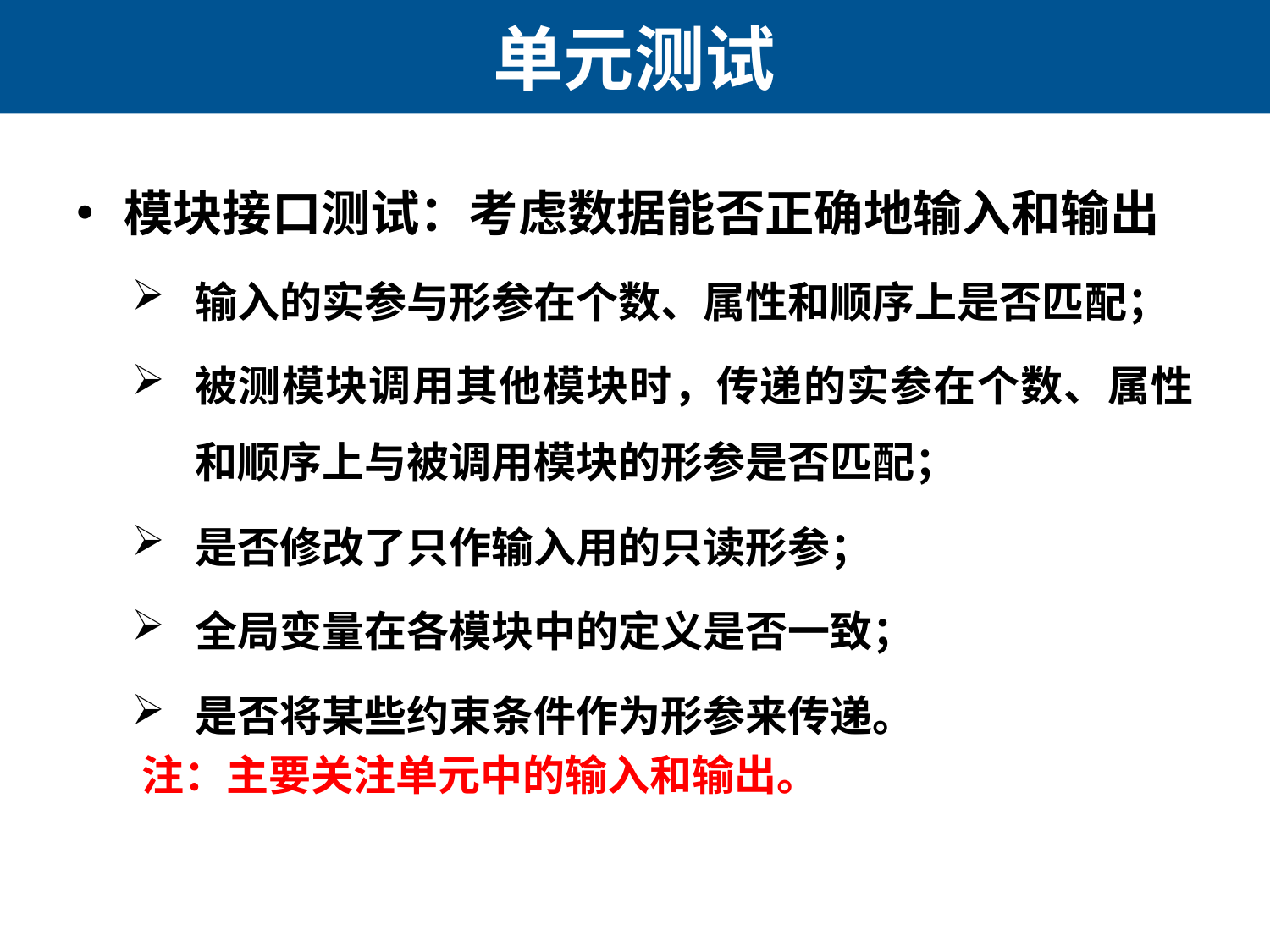

# 单元测试
模块接口测试：考虑数据能否正确地输入和输出
输入的实参与形参在个数、属性和顺序上是否匹配；
被测模块调用其他模块时，传递的实参在个数、属性和顺序上与被调用模块的形参是否匹配；
是否修改了只作输入用的只读形参；
全局变量在各模块中的定义是否一致；
是否将某些约束条件作为形参来传递。
注：主要关注单元中的输入和输出。